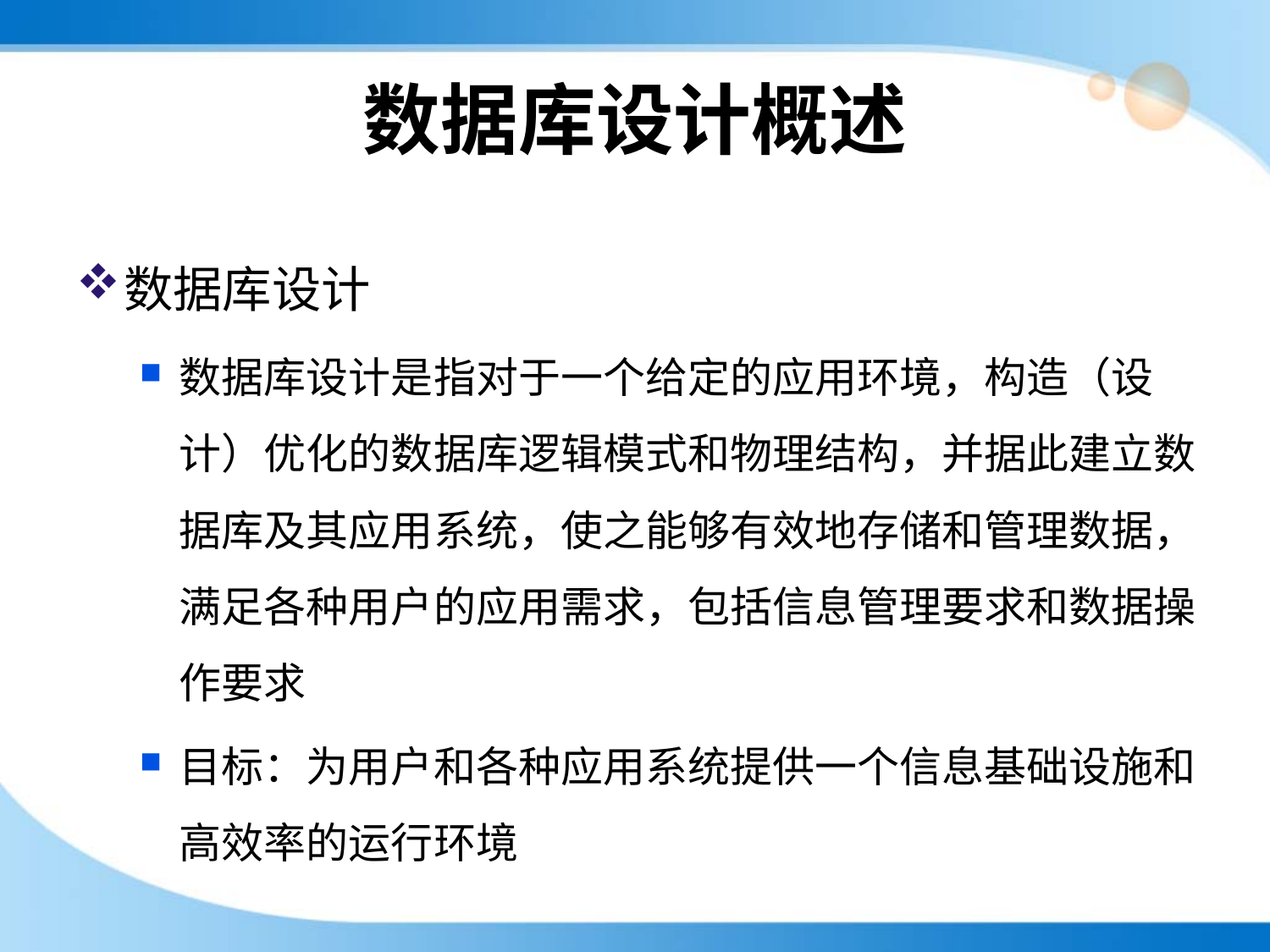

# 数据库设计概述
数据库设计
数据库设计是指对于一个给定的应用环境，构造（设计）优化的数据库逻辑模式和物理结构，并据此建立数据库及其应用系统，使之能够有效地存储和管理数据，满足各种用户的应用需求，包括信息管理要求和数据操作要求
目标：为用户和各种应用系统提供一个信息基础设施和高效率的运行环境